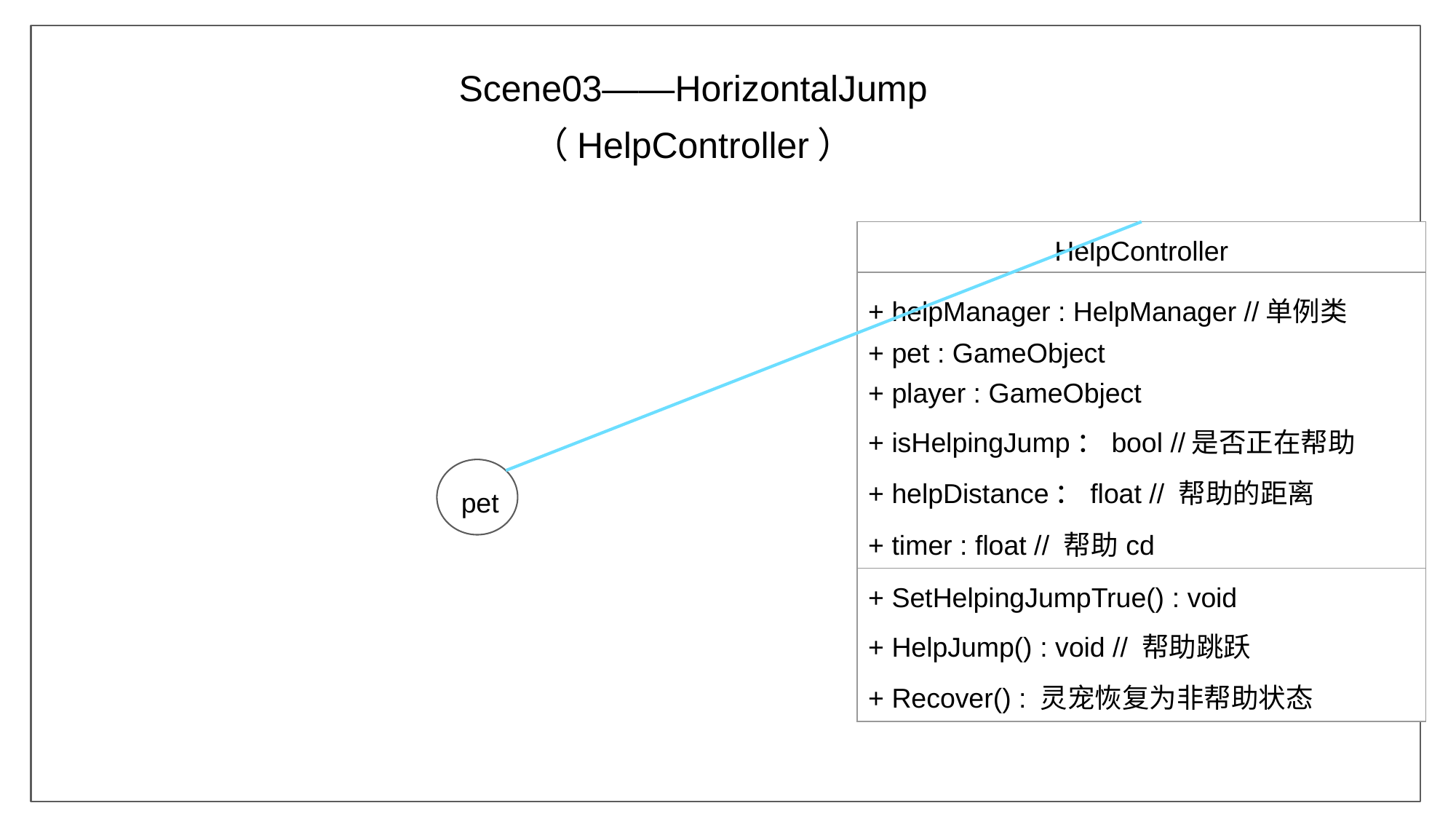

Scene03——HorizontalJump
（HelpController）
| HelpController |
| --- |
| + helpManager : HelpManager //单例类 + pet : GameObject + player : GameObject + isHelpingJump：bool //是否正在帮助 + helpDistance：float // 帮助的距离 + timer : float // 帮助cd |
| + SetHelpingJumpTrue() : void + HelpJump() : void // 帮助跳跃 + Recover() : 灵宠恢复为非帮助状态 |

pet